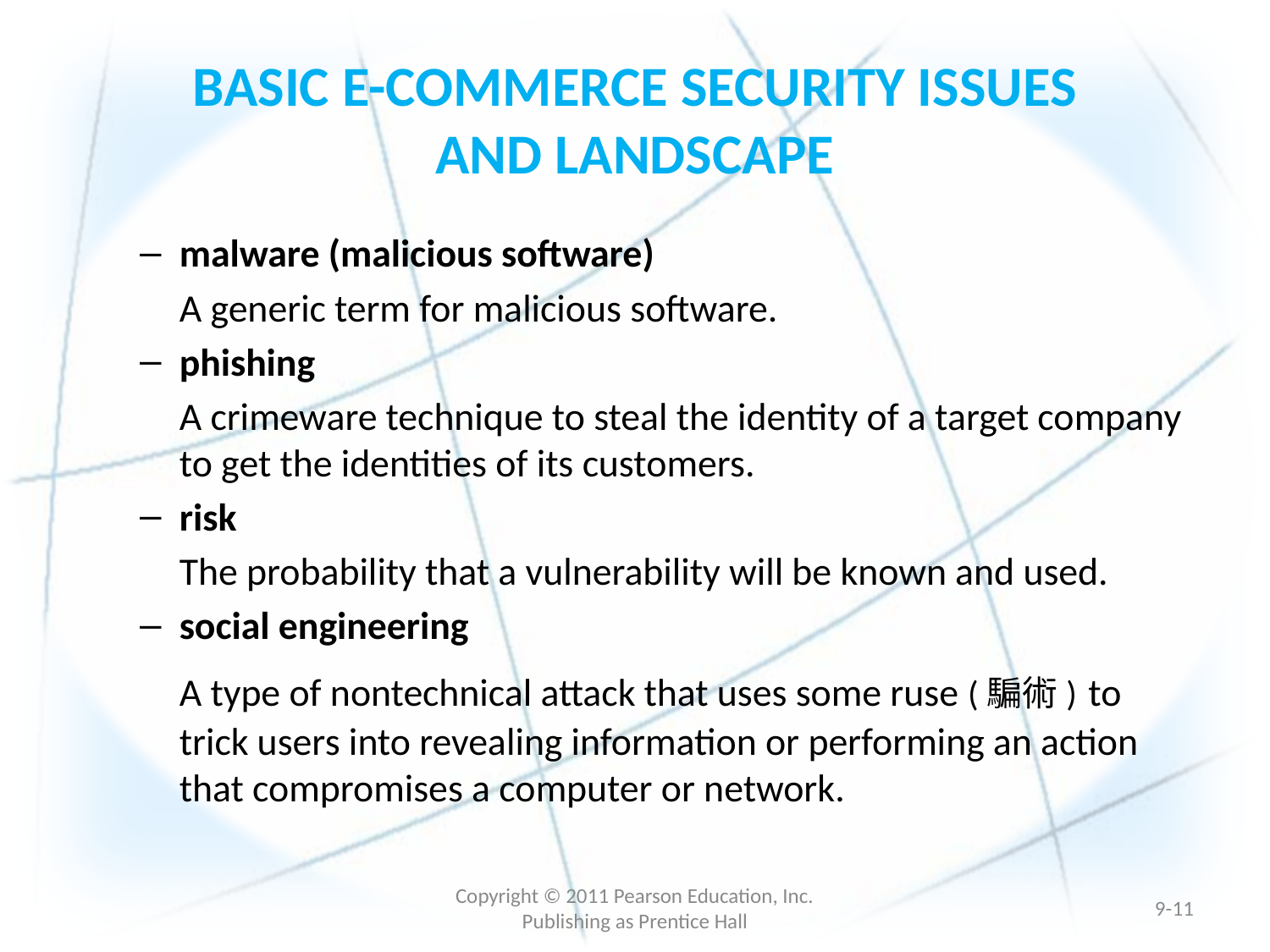

# BASIC E-COMMERCE SECURITY ISSUES AND LANDSCAPE
malware (malicious software)
	A generic term for malicious software.
phishing
	A crimeware technique to steal the identity of a target company to get the identities of its customers.
risk
	The probability that a vulnerability will be known and used.
social engineering
	A type of nontechnical attack that uses some ruse (騙術) to trick users into revealing information or performing an action that compromises a computer or network.
Copyright © 2011 Pearson Education, Inc. Publishing as Prentice Hall
9-11